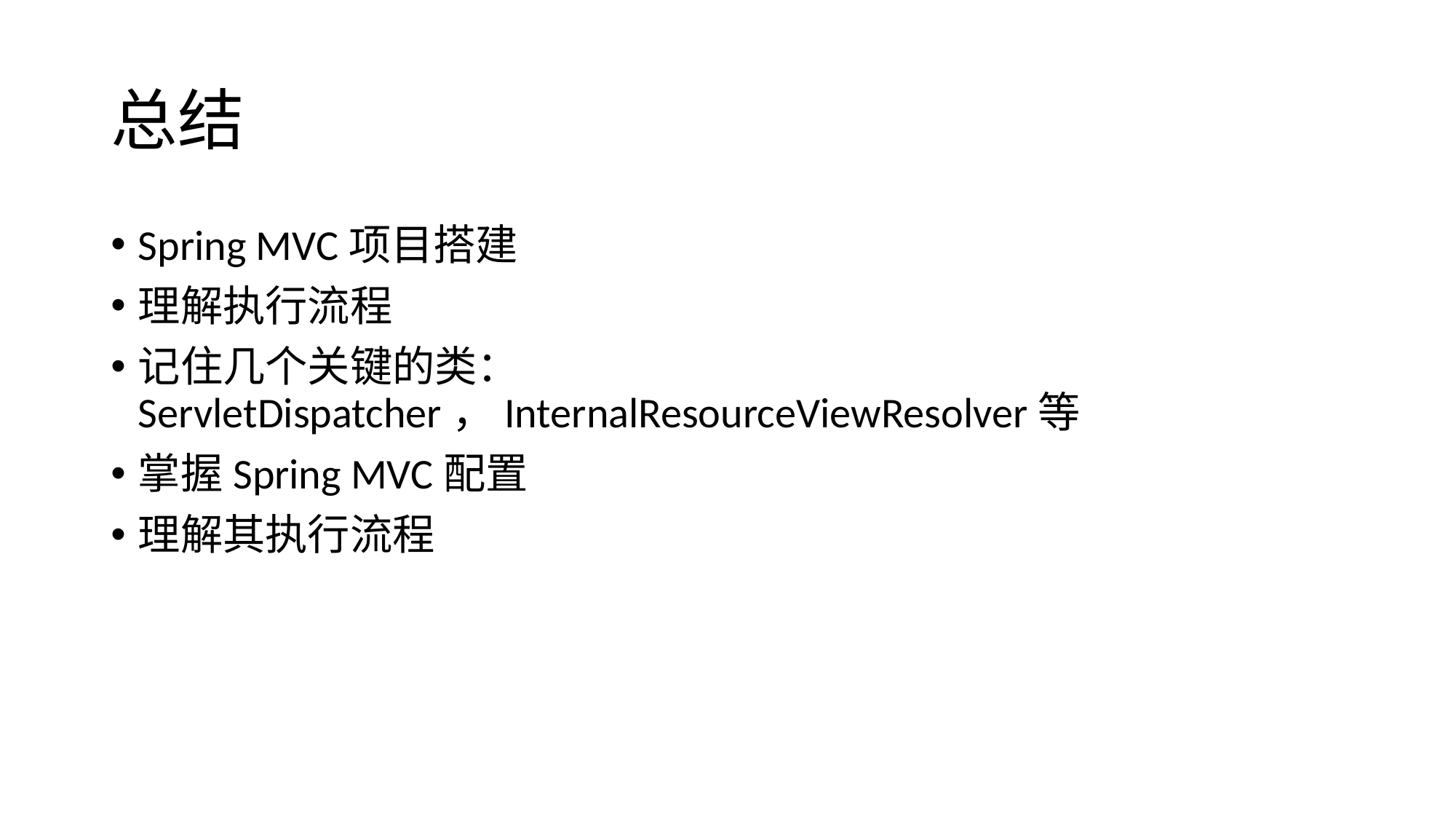

# 总结
Spring MVC项目搭建
理解执行流程
记住几个关键的类：ServletDispatcher，InternalResourceViewResolver等
掌握Spring MVC配置
理解其执行流程